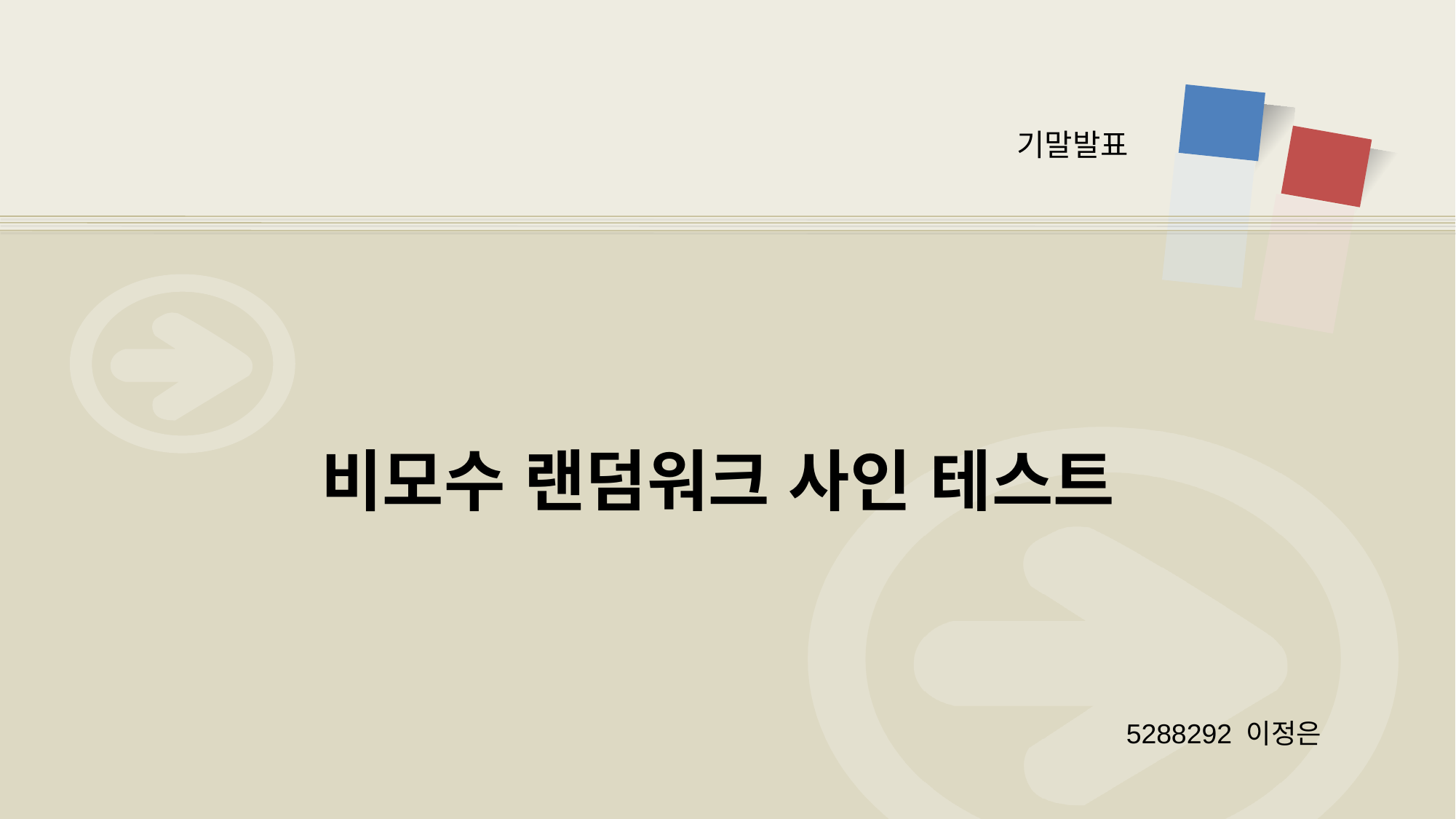

기말발표
# 비모수 랜덤워크 사인 테스트
5288292 이정은